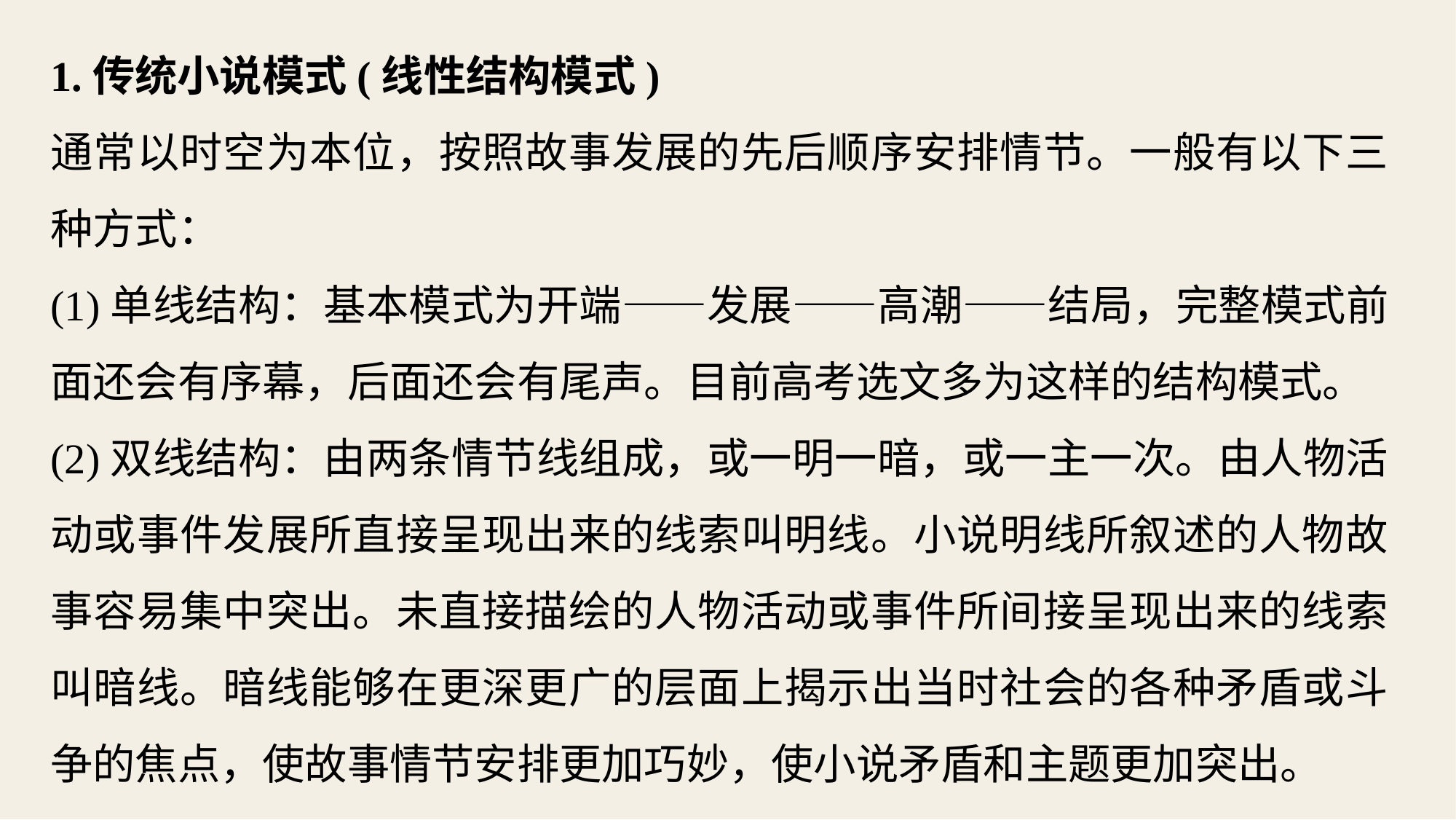

1.传统小说模式(线性结构模式)
通常以时空为本位，按照故事发展的先后顺序安排情节。一般有以下三种方式：
(1)单线结构：基本模式为开端——发展——高潮——结局，完整模式前面还会有序幕，后面还会有尾声。目前高考选文多为这样的结构模式。
(2)双线结构：由两条情节线组成，或一明一暗，或一主一次。由人物活动或事件发展所直接呈现出来的线索叫明线。小说明线所叙述的人物故事容易集中突出。未直接描绘的人物活动或事件所间接呈现出来的线索叫暗线。暗线能够在更深更广的层面上揭示出当时社会的各种矛盾或斗争的焦点，使故事情节安排更加巧妙，使小说矛盾和主题更加突出。